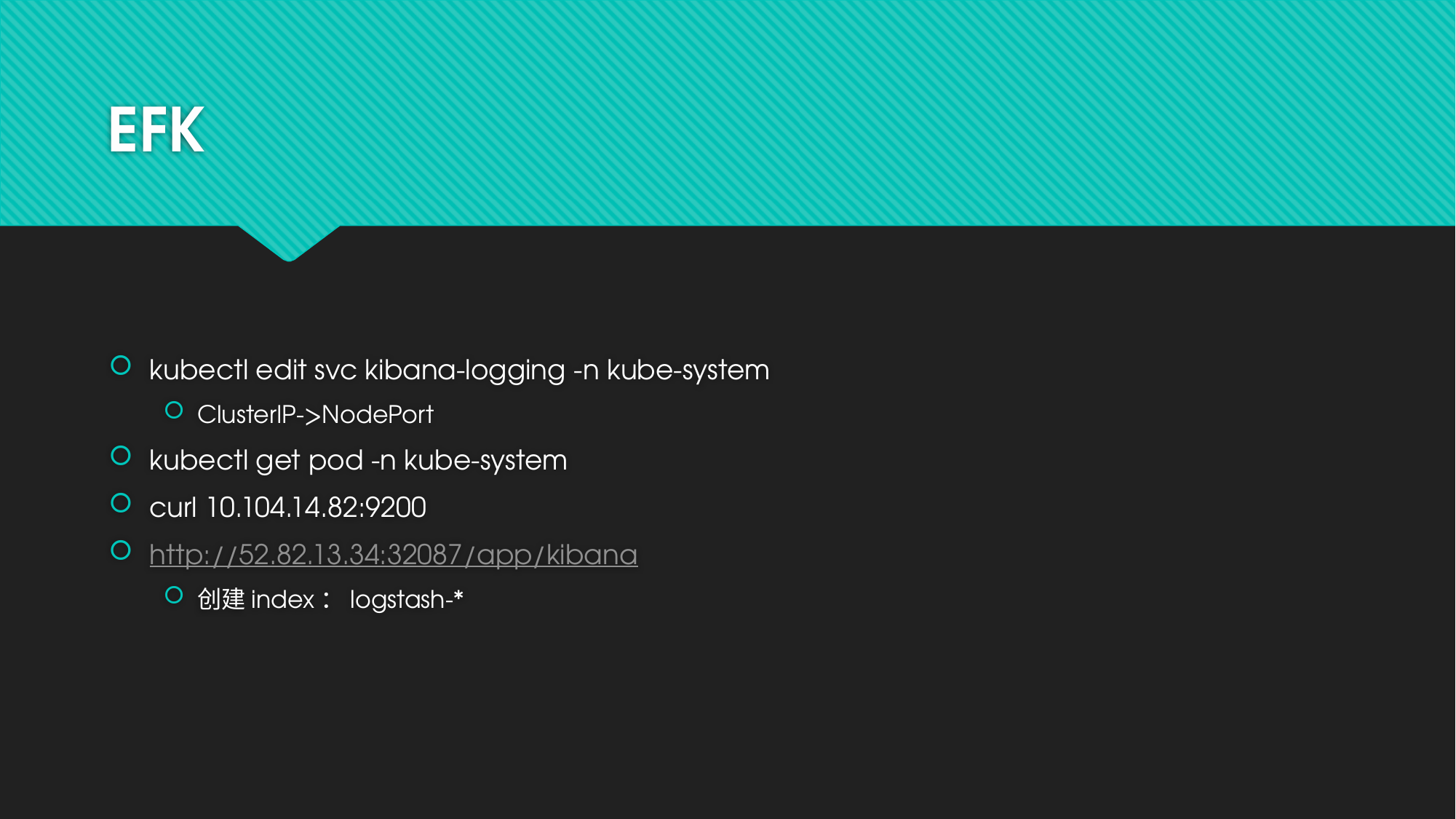

# EFK
kubectl edit svc kibana-logging -n kube-system
ClusterIP->NodePort
kubectl get pod -n kube-system
curl 10.104.14.82:9200
http://52.82.13.34:32087/app/kibana
创建index：logstash-*